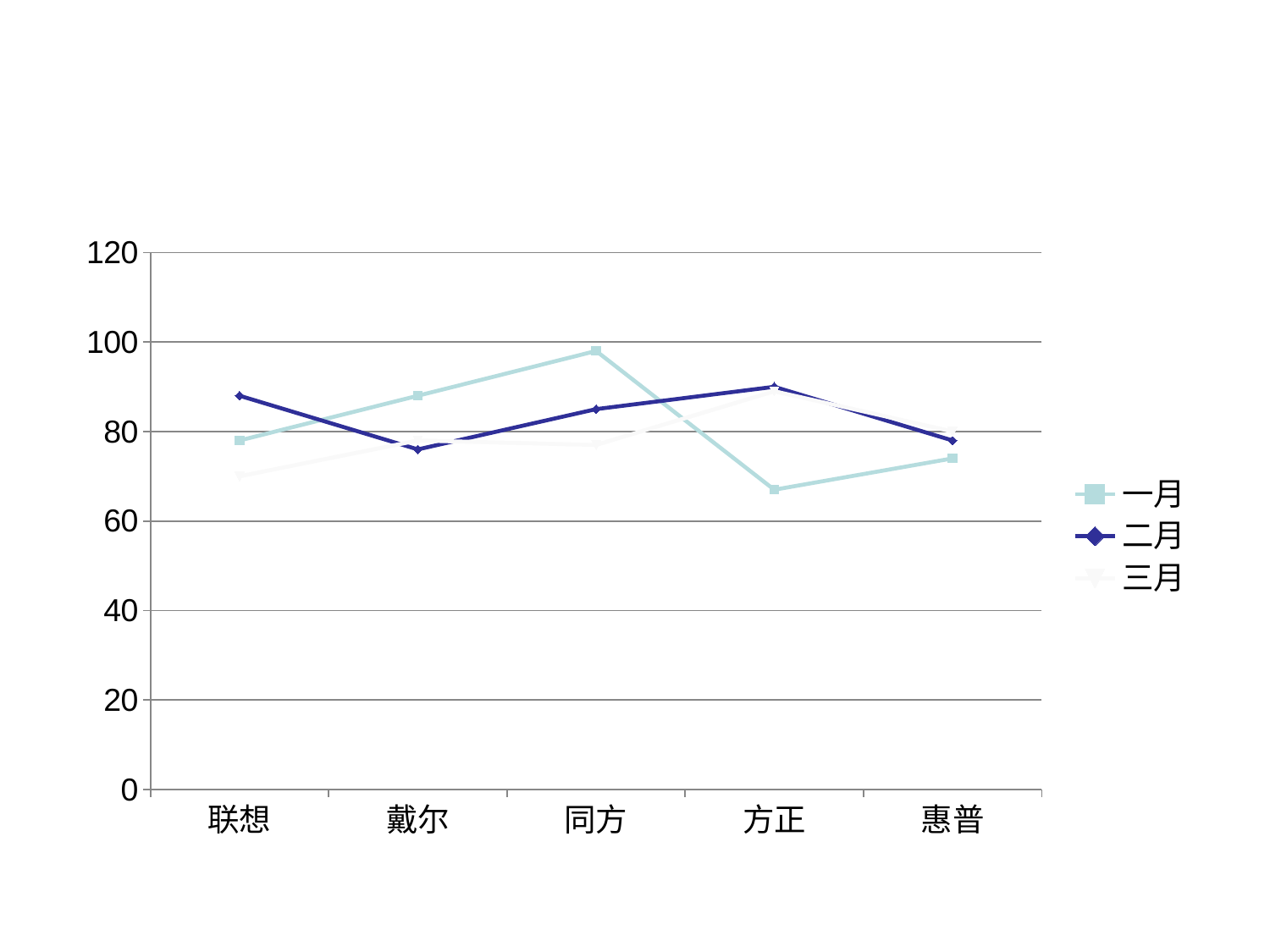

#

### Chart

| Category | 一月 | 二月 | 三月 |
|---|---|---|---|
| 联想 | 78.0 | 88.0 | 70.0 |
| 戴尔 | 88.0 | 76.0 | 78.0 |
| 同方 | 98.0 | 85.0 | 77.0 |
| 方正 | 67.0 | 90.0 | 89.0 |
| 惠普 | 74.0 | 78.0 | 80.0 |